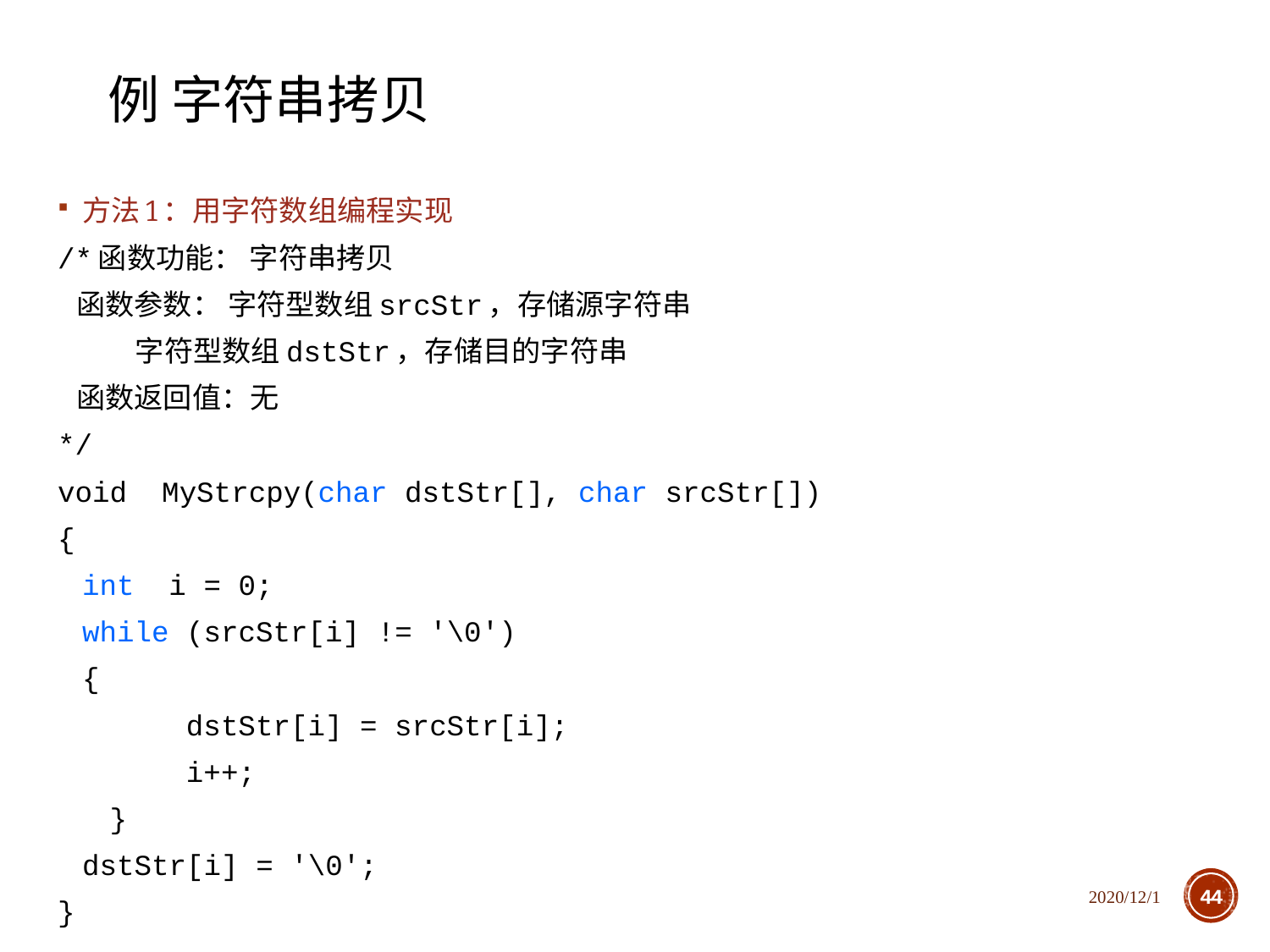

# 例 字符串拷贝
方法1：用字符数组编程实现
/*函数功能： 字符串拷贝
  函数参数： 字符型数组srcStr，存储源字符串
           字符型数组dstStr，存储目的字符串
  函数返回值：无
*/
void  MyStrcpy(char dstStr[], char srcStr[])
{
	int  i = 0;
	while (srcStr[i] != '\0')
	{
    	dstStr[i] = srcStr[i];
    	i++;
   }
	dstStr[i] = '\0';
}
2020/12/1
44